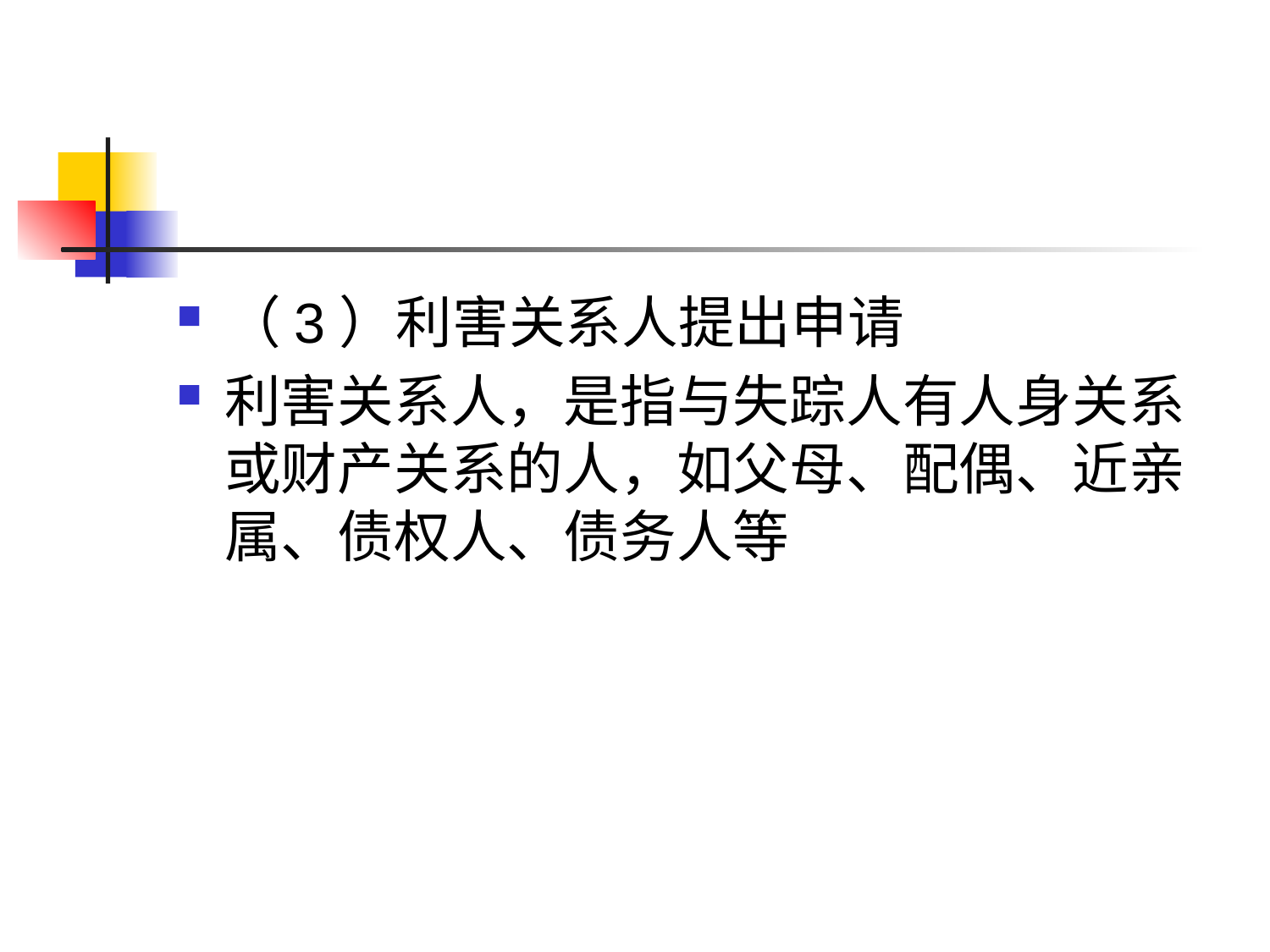

#
（3）利害关系人提出申请
利害关系人，是指与失踪人有人身关系或财产关系的人，如父母、配偶、近亲属、债权人、债务人等